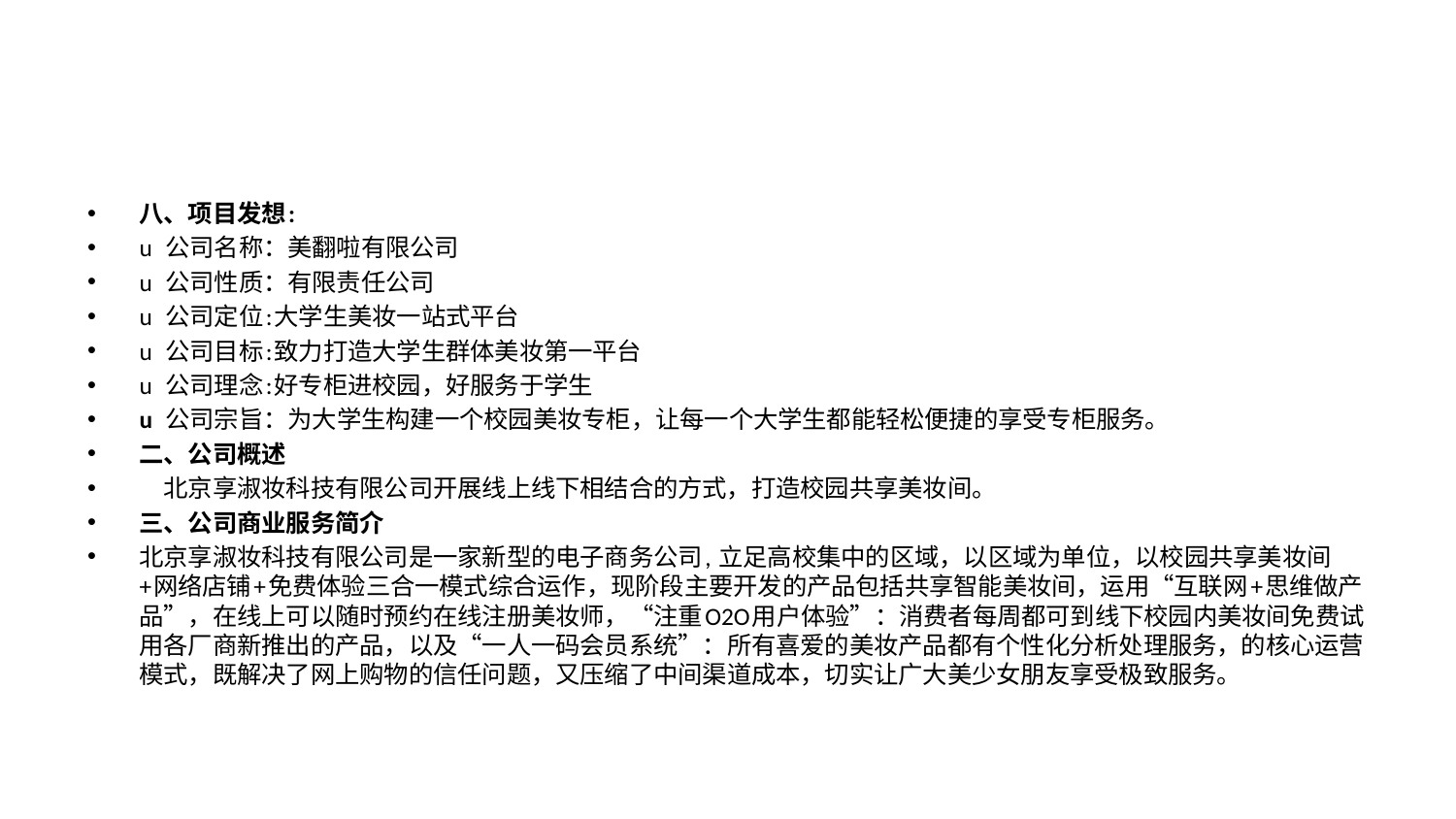

#
八、项目发想:
u  公司名称：美翻啦有限公司
u  公司性质：有限责任公司
u  公司定位:大学生美妆一站式平台
u  公司目标:致力打造大学生群体美妆第一平台
u  公司理念:好专柜进校园，好服务于学生
u  公司宗旨：为大学生构建一个校园美妆专柜，让每一个大学生都能轻松便捷的享受专柜服务。
二、公司概述
    北京享淑妆科技有限公司开展线上线下相结合的方式，打造校园共享美妆间。
三、公司商业服务简介
北京享淑妆科技有限公司是一家新型的电子商务公司, 立足高校集中的区域，以区域为单位，以校园共享美妆间+网络店铺+免费体验三合一模式综合运作，现阶段主要开发的产品包括共享智能美妆间，运用“互联网+思维做产品”，在线上可以随时预约在线注册美妆师，“注重O2O用户体验”：消费者每周都可到线下校园内美妆间免费试用各厂商新推出的产品，以及“一人一码会员系统”：所有喜爱的美妆产品都有个性化分析处理服务，的核心运营模式，既解决了网上购物的信任问题，又压缩了中间渠道成本，切实让广大美少女朋友享受极致服务。